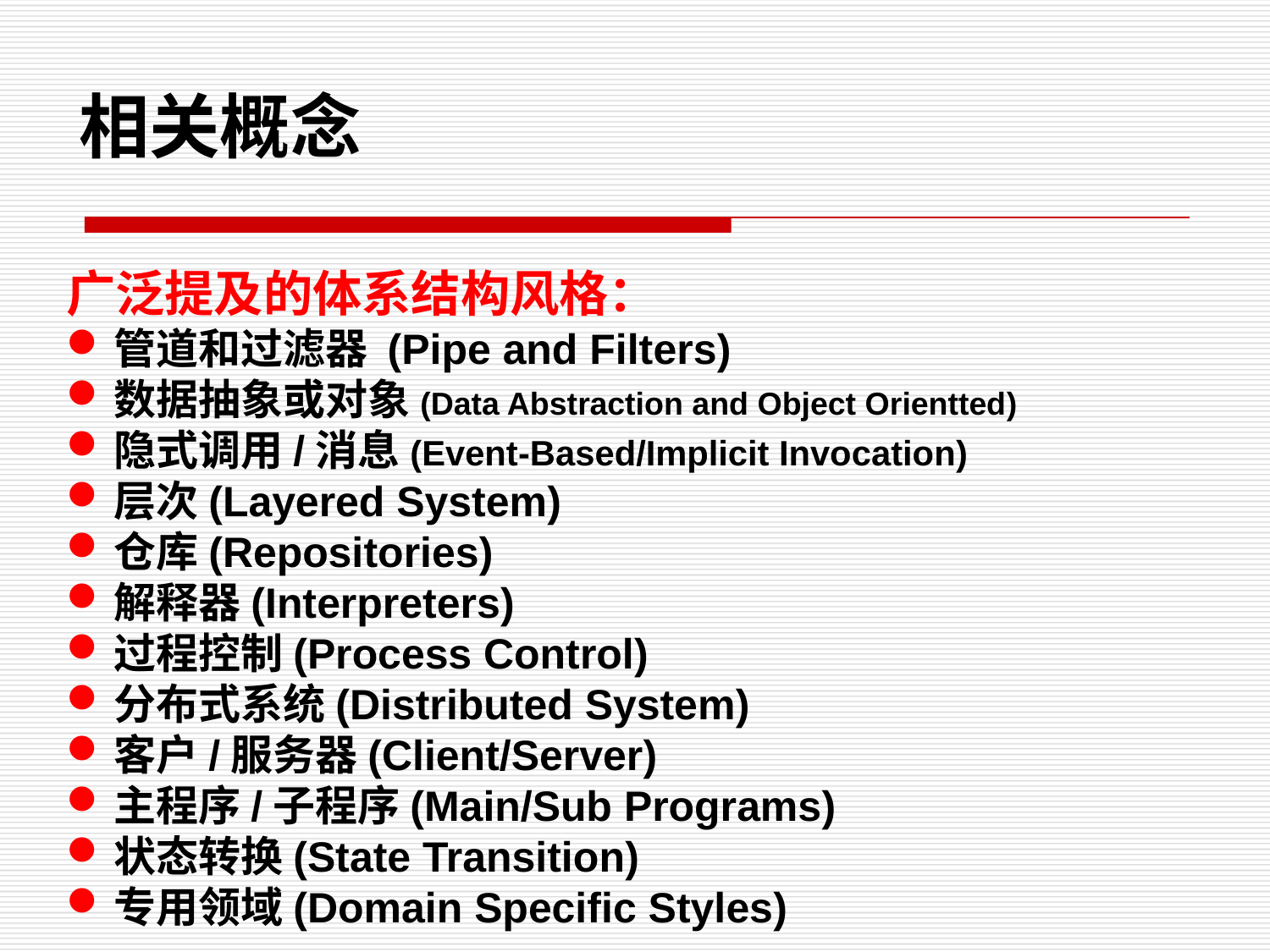

相关概念
广泛提及的体系结构风格：
管道和过滤器 (Pipe and Filters)
数据抽象或对象(Data Abstraction and Object Orientted)
隐式调用/消息(Event-Based/Implicit Invocation)
层次(Layered System)
仓库(Repositories)
解释器(Interpreters)
过程控制(Process Control)
分布式系统(Distributed System)
客户/服务器(Client/Server)
主程序/子程序(Main/Sub Programs)
状态转换(State Transition)
专用领域(Domain Specific Styles)